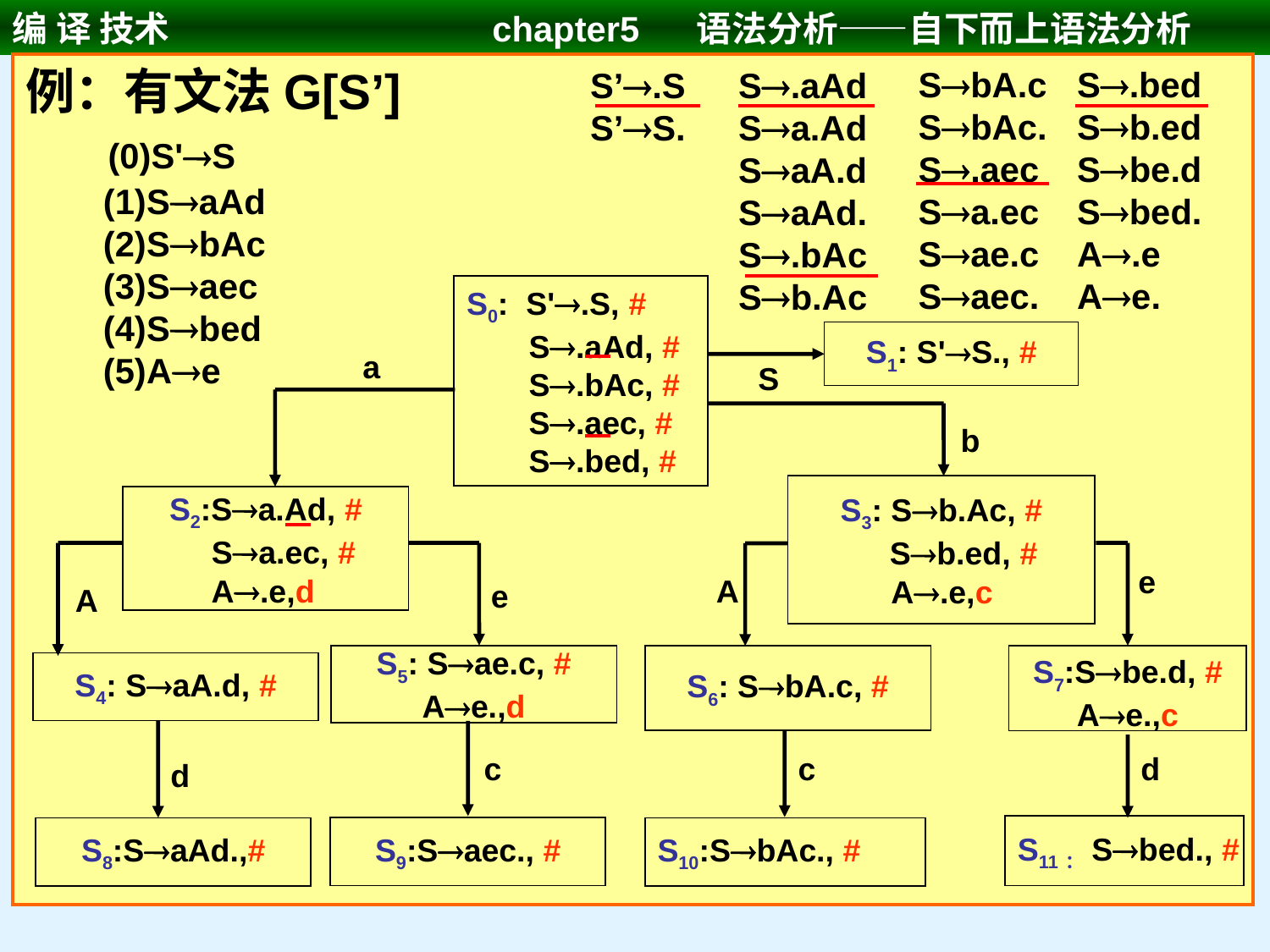

例：有文法G[S’]
      (0)S'→S
        (1)S→aAd
        (2)S→bAc
        (3)S→aec
        (4)S→bed
        (5)A→e

S→bA.c
S→bAc.
S→.aec
S→a.ec
S→ae.c
S→aec.
S→.bed
S→b.ed
S→be.d
S→bed.
A→.e
A→e.
S’→.S
S’→S.
S→.aAd
S→a.Ad
S→aA.d
S→aAd.
S→.bAc
S→b.Ac
LR(1)语法分析
S0:  S'→.S, #
       S→.aAd, #
       S→.bAc, #
       S→.aec, #
       S→.bed, #
S1: S'→S., #
a

S

b
S3: S→b.Ac, #
     S→b.ed, #

S2:S→a.Ad, #
    S→a.ec, #

A

e

e

A
A→.e,d
A→.e,c
S5: S→ae.c, #
A→e.,d
S6: S→bA.c, #
S7:S→be.d, #
A→e.,c
S4: S→aA.d, #

d

c

c

d
S11：S→bed., #
S9:S→aec., #
S8:S→aAd.,#
S10:S→bAc., #